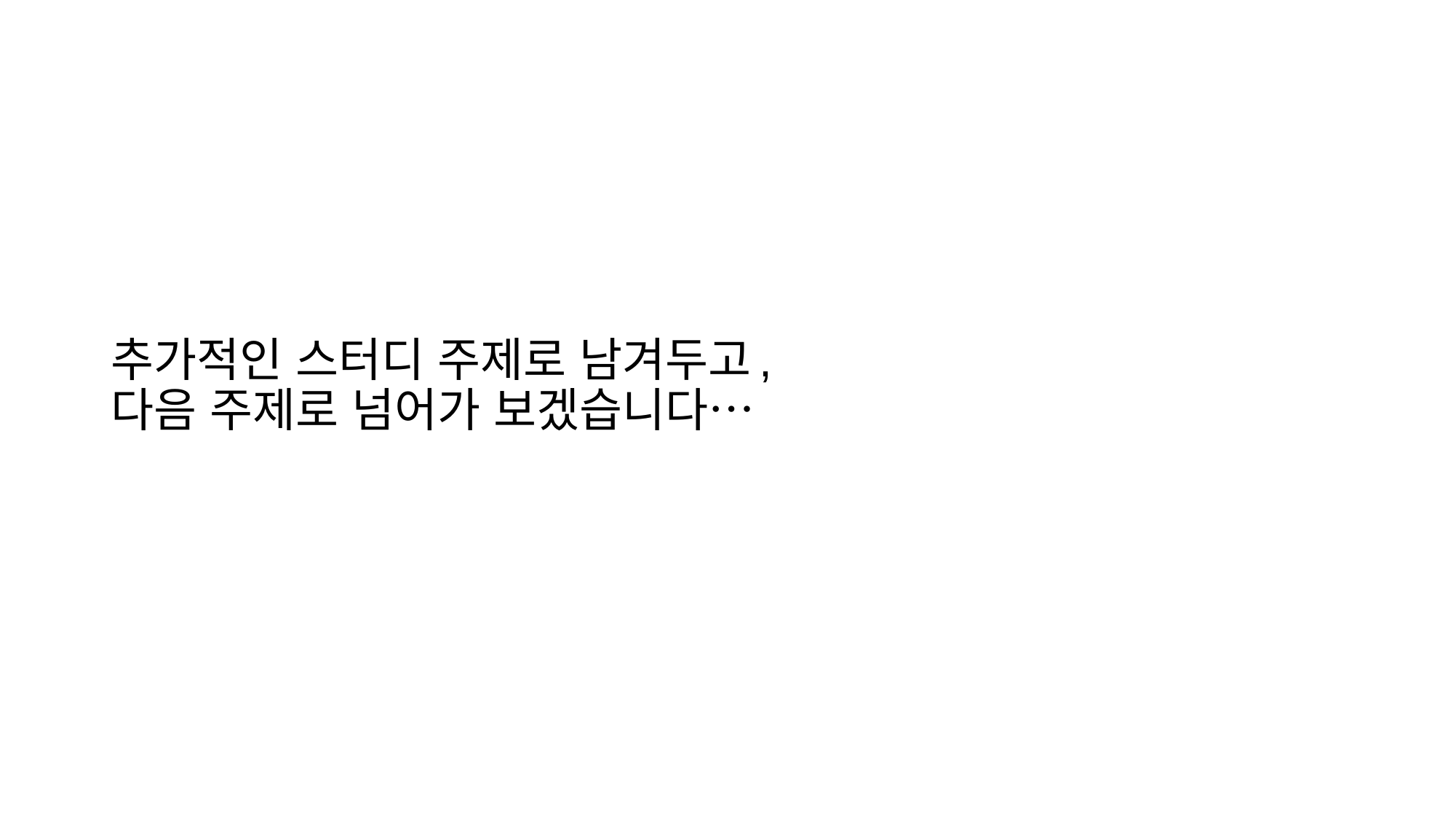

# 추가적인 스터디 주제로 남겨두고, 다음 주제로 넘어가 보겠습니다…